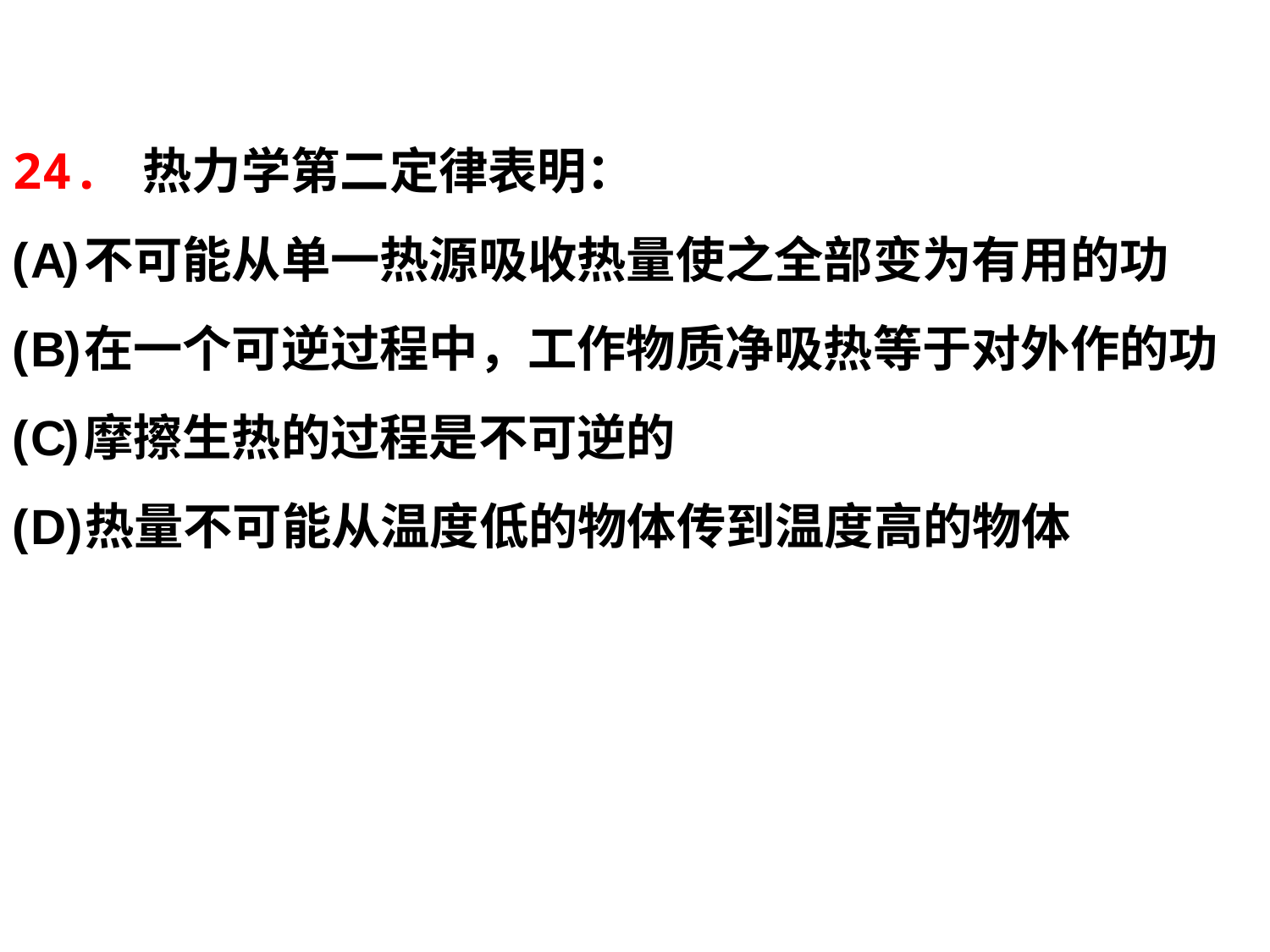

24. 热力学第二定律表明：
不可能从单一热源吸收热量使之全部变为有用的功
在一个可逆过程中，工作物质净吸热等于对外作的功
摩擦生热的过程是不可逆的
热量不可能从温度低的物体传到温度高的物体